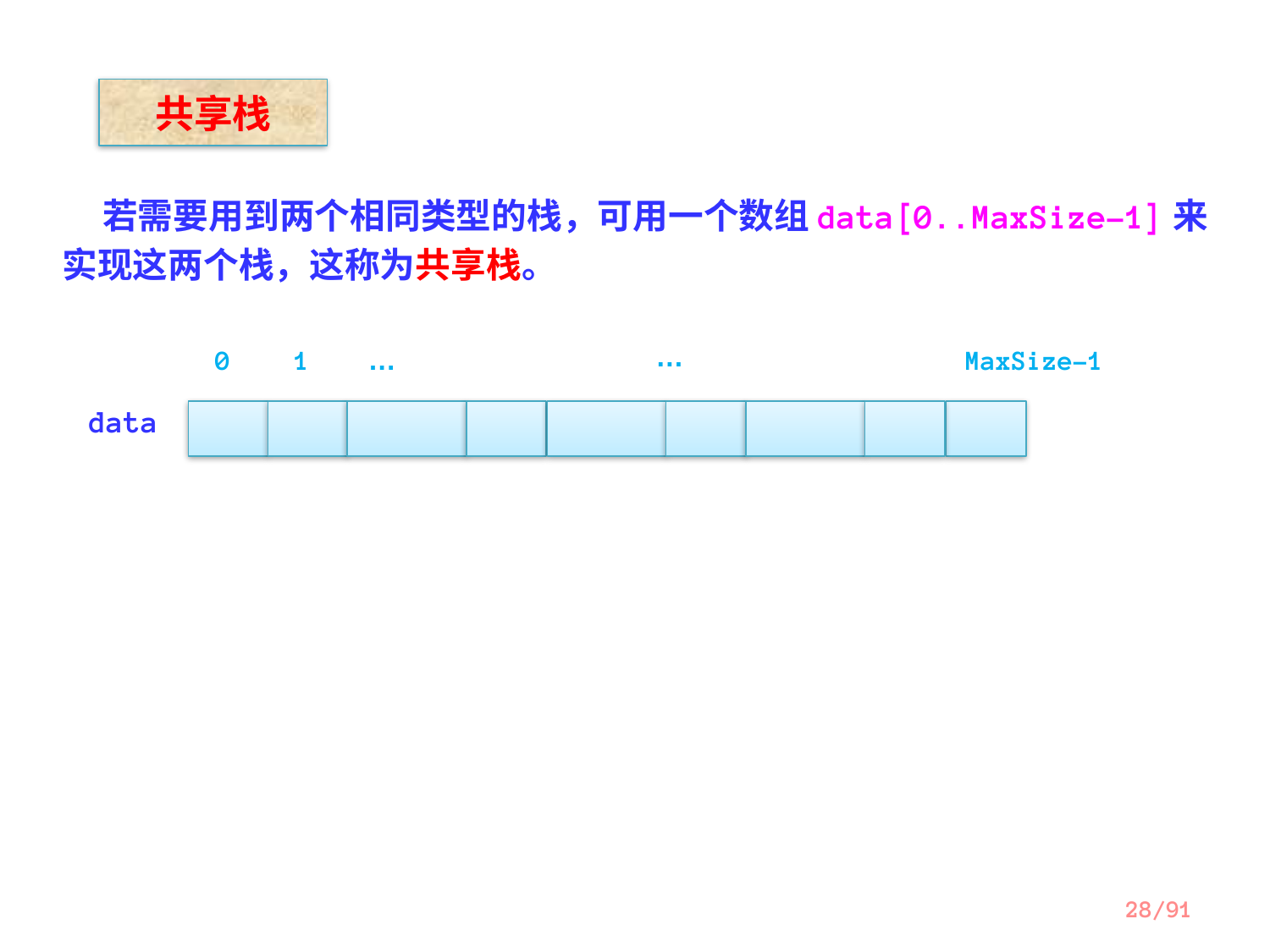

共享栈
    若需要用到两个相同类型的栈，可用一个数组data[0..MaxSize-1]来实现这两个栈，这称为共享栈。
…
0
1
…
MaxSize-1

data
28/91